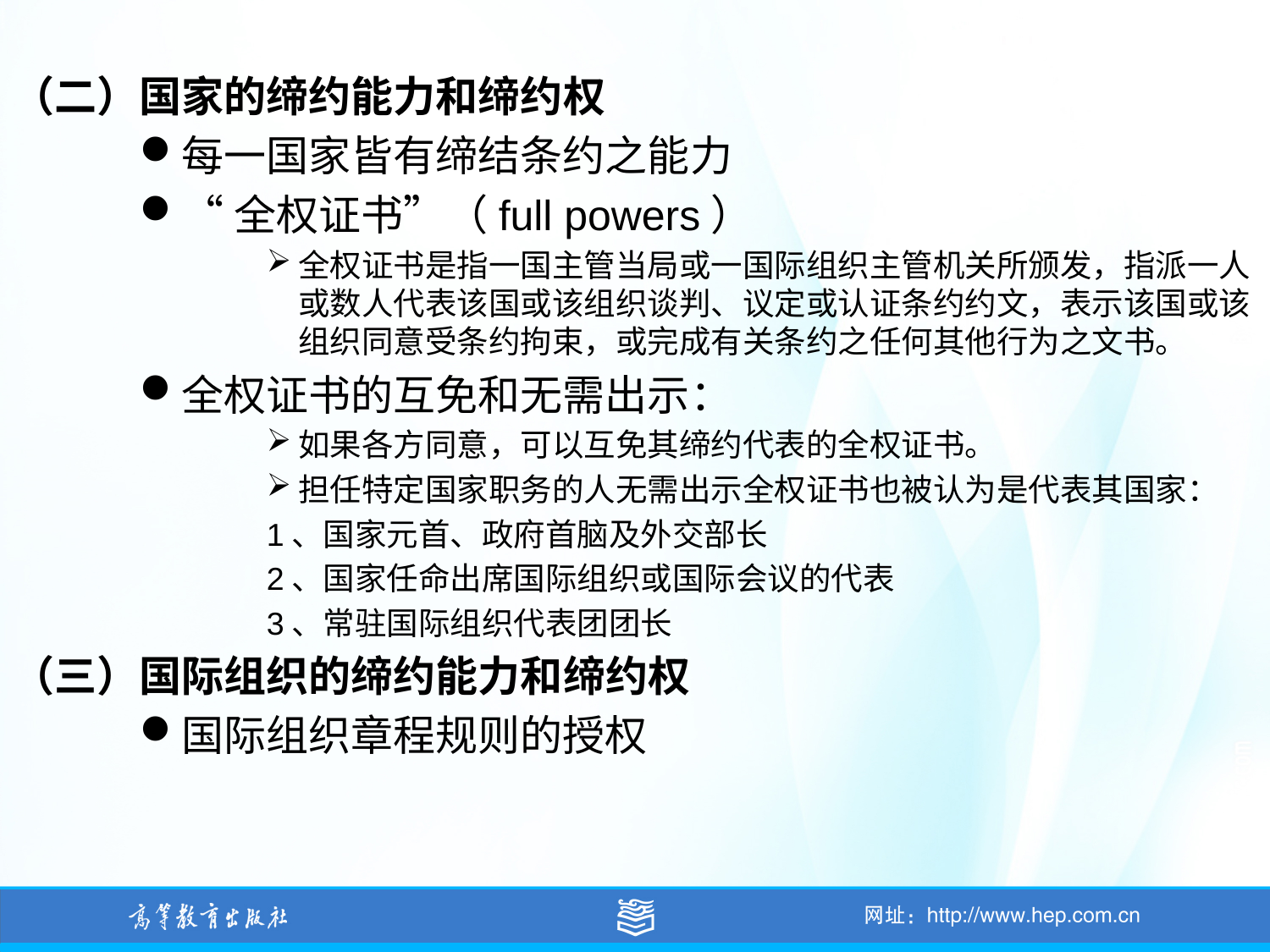

（二）国家的缔约能力和缔约权
每一国家皆有缔结条约之能力
“全权证书”（full powers）
全权证书是指一国主管当局或一国际组织主管机关所颁发，指派一人或数人代表该国或该组织谈判、议定或认证条约约文，表示该国或该组织同意受条约拘束，或完成有关条约之任何其他行为之文书。
全权证书的互免和无需出示：
如果各方同意，可以互免其缔约代表的全权证书。
担任特定国家职务的人无需出示全权证书也被认为是代表其国家：
1、国家元首、政府首脑及外交部长
2、国家任命出席国际组织或国际会议的代表
3、常驻国际组织代表团团长
（三）国际组织的缔约能力和缔约权
国际组织章程规则的授权